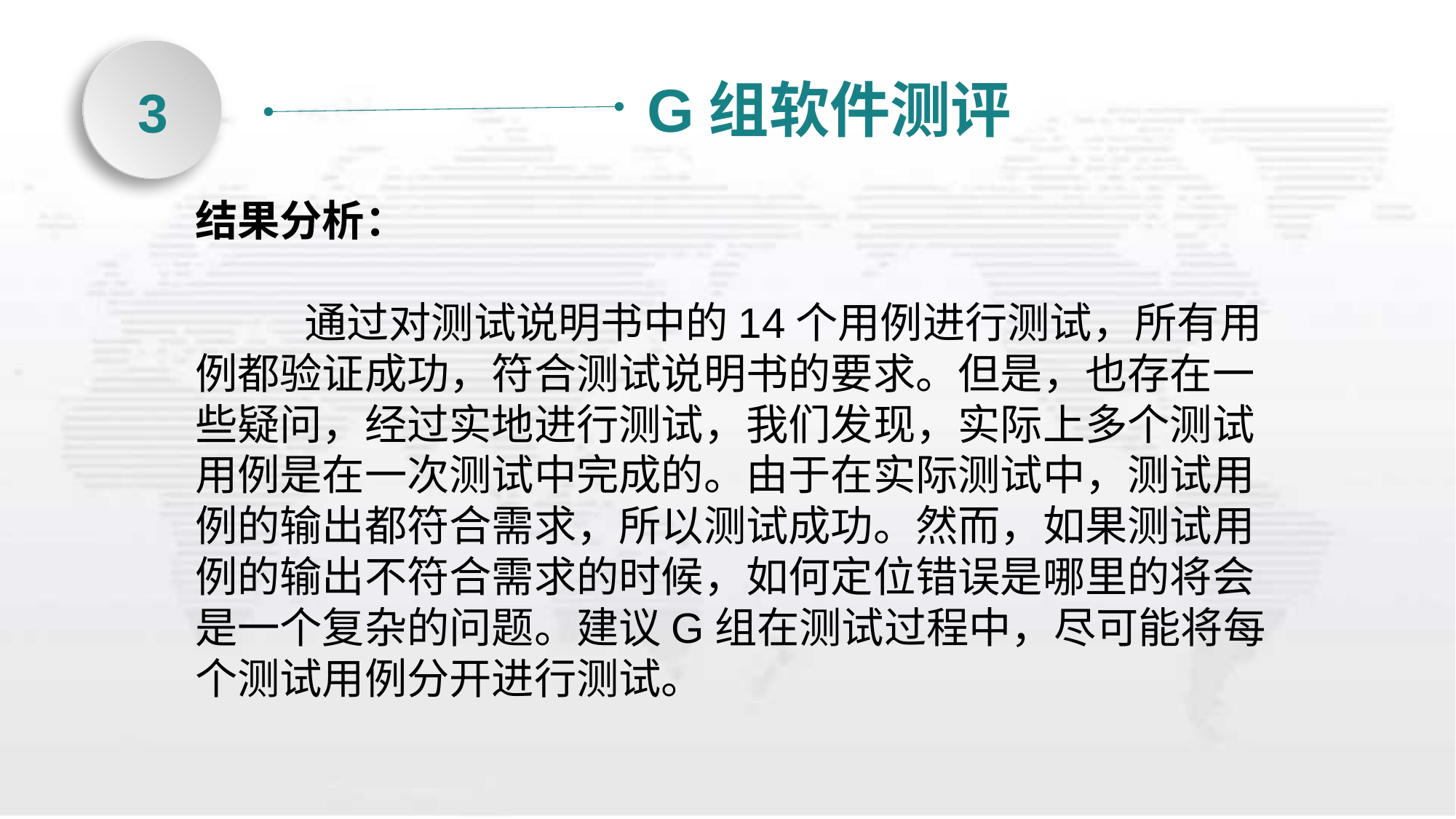

G组软件测评
3
结果分析：

	通过对测试说明书中的14个用例进行测试，所有用例都验证成功，符合测试说明书的要求。但是，也存在一些疑问，经过实地进行测试，我们发现，实际上多个测试用例是在一次测试中完成的。由于在实际测试中，测试用例的输出都符合需求，所以测试成功。然而，如果测试用例的输出不符合需求的时候，如何定位错误是哪里的将会是一个复杂的问题。建议G组在测试过程中，尽可能将每个测试用例分开进行测试。